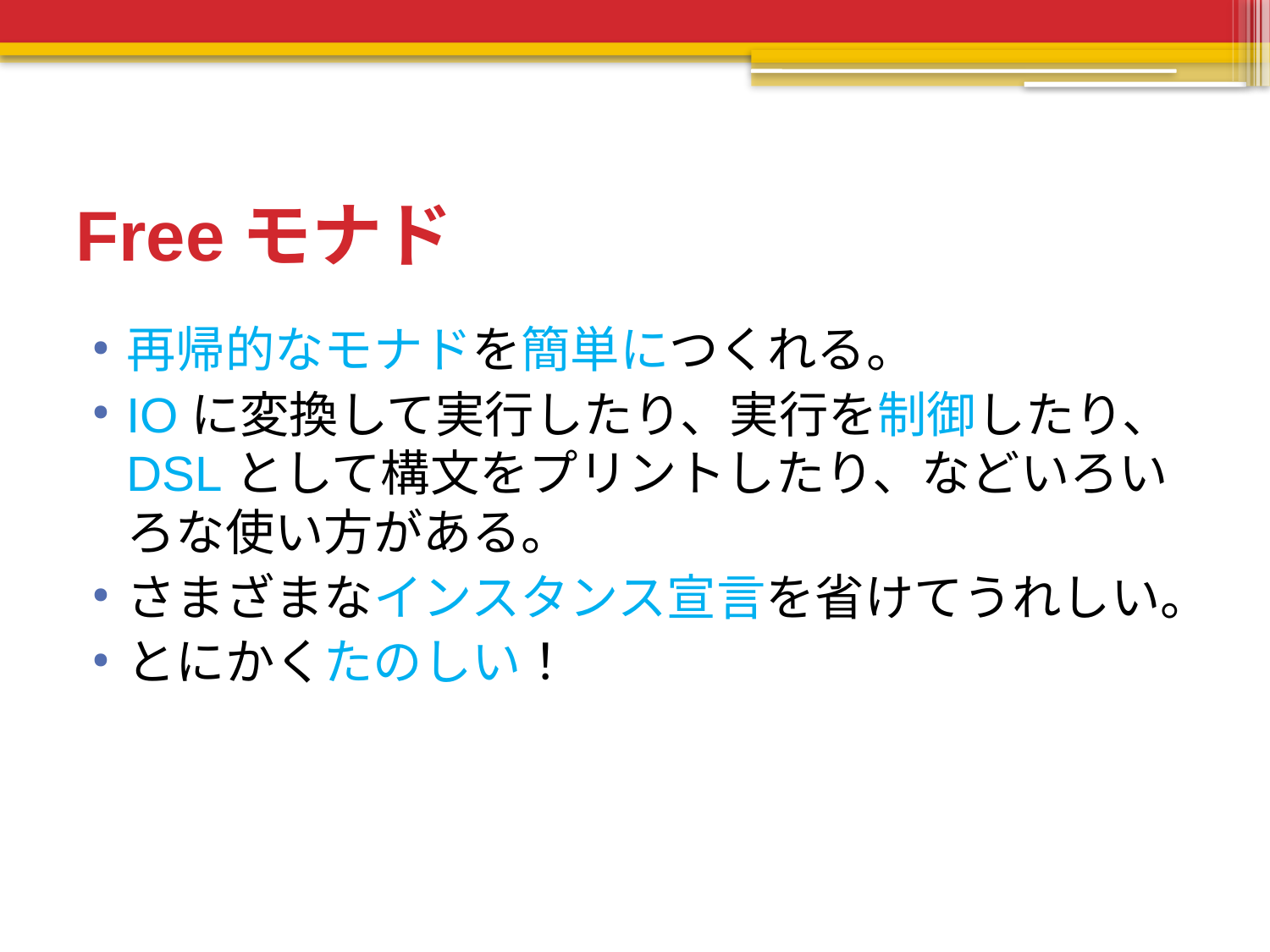

# Freeモナド
再帰的なモナドを簡単につくれる。
IOに変換して実行したり、実行を制御したり、 DSLとして構文をプリントしたり、などいろいろな使い方がある。
さまざまなインスタンス宣言を省けてうれしい。
とにかくたのしい！